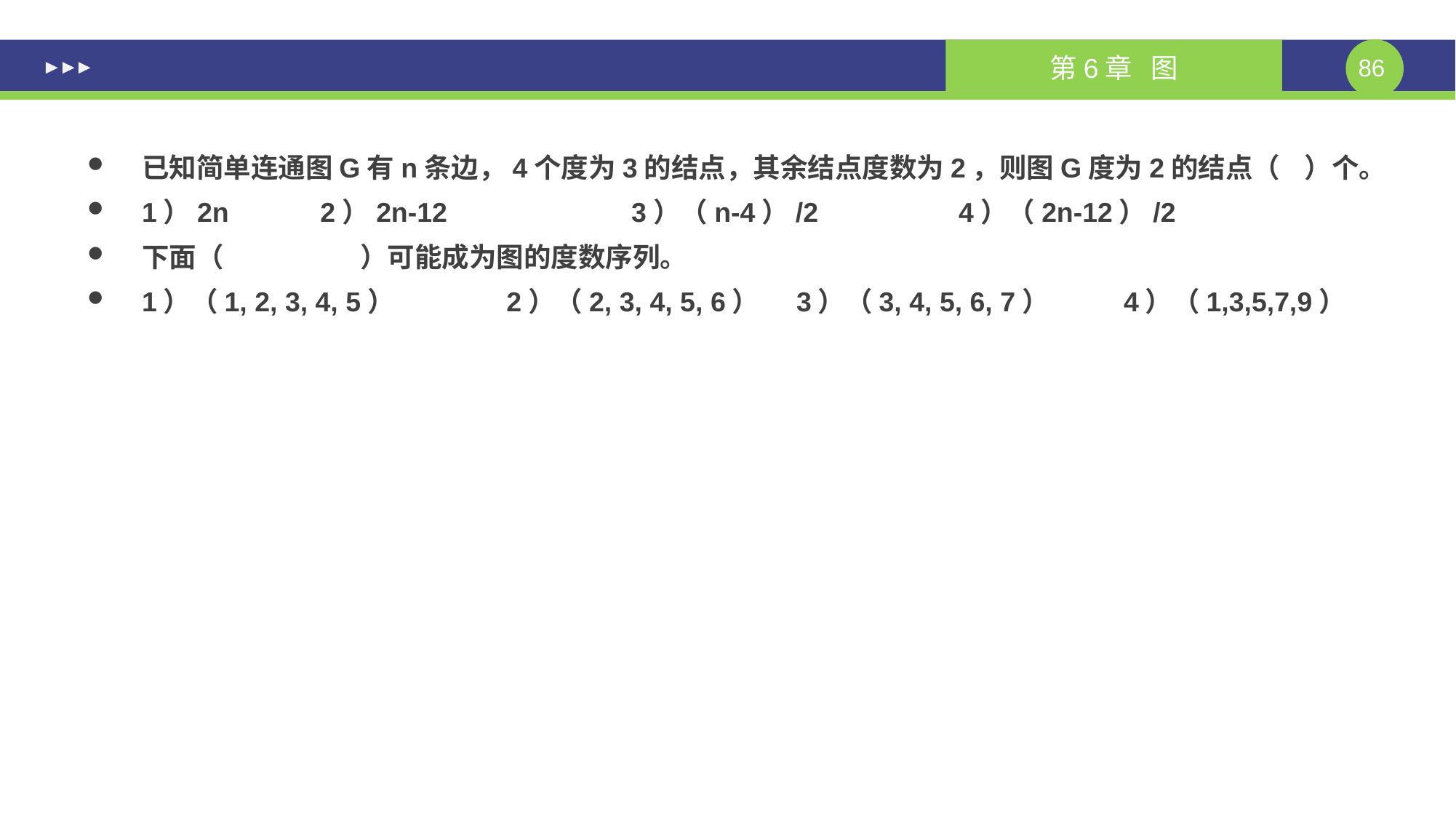

#
已知简单连通图G有n条边，4个度为3的结点，其余结点度数为2，则图G度为2的结点（    ）个。
1）2n            2）2n-12     	       3）（n-4）/2	       4）（2n-12）/2
下面（		）可能成为图的度数序列。
1）（1, 2, 3, 4, 5）	     2）（2, 3, 4, 5, 6）    	3）（3, 4, 5, 6, 7）	4）（1,3,5,7,9）